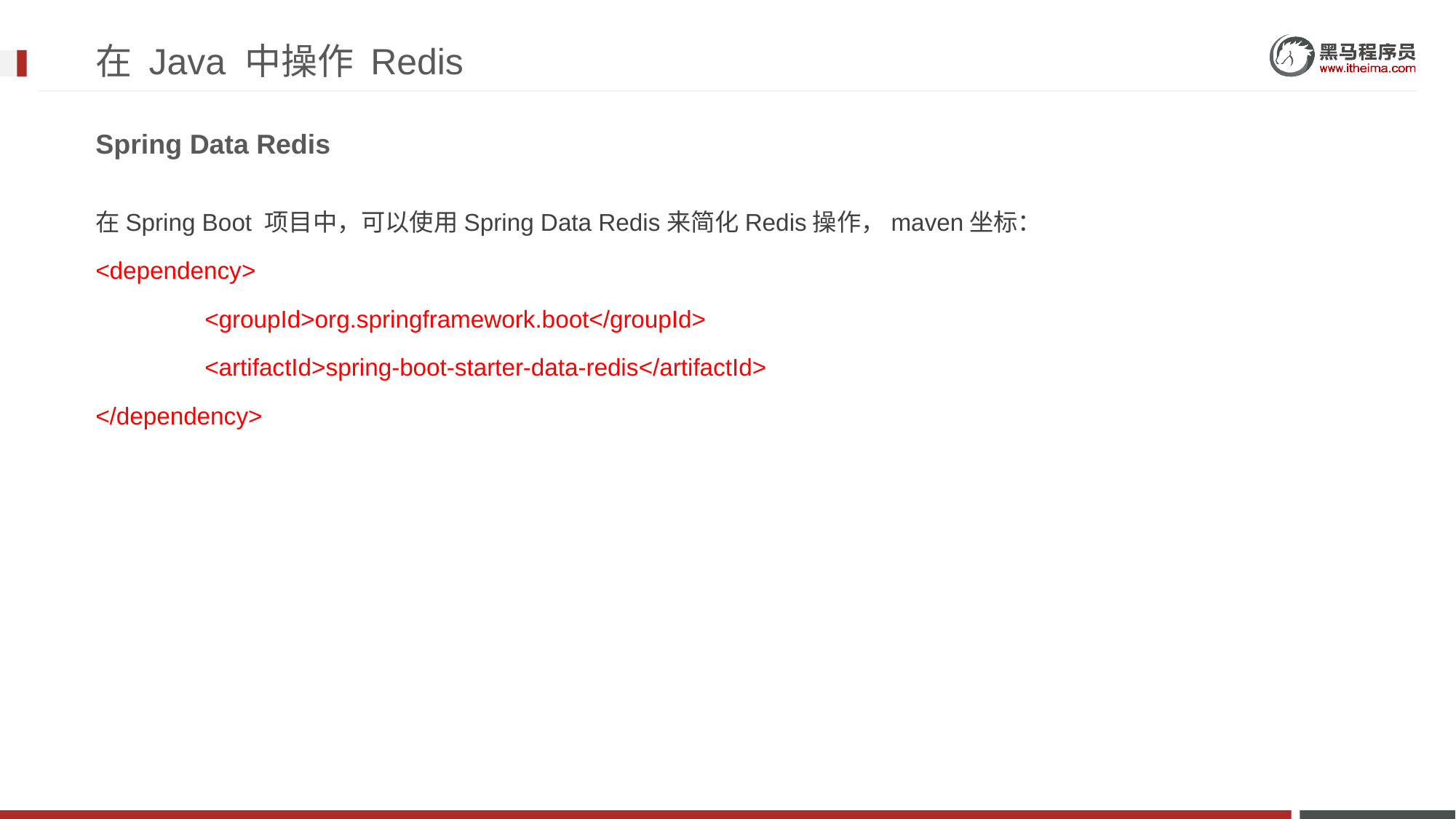

# 在 Java 中操作 Redis
Spring Data Redis
在Spring Boot 项目中，可以使用Spring Data Redis来简化Redis操作，maven坐标：
<dependency>
	<groupId>org.springframework.boot</groupId>
	<artifactId>spring-boot-starter-data-redis</artifactId>
</dependency>